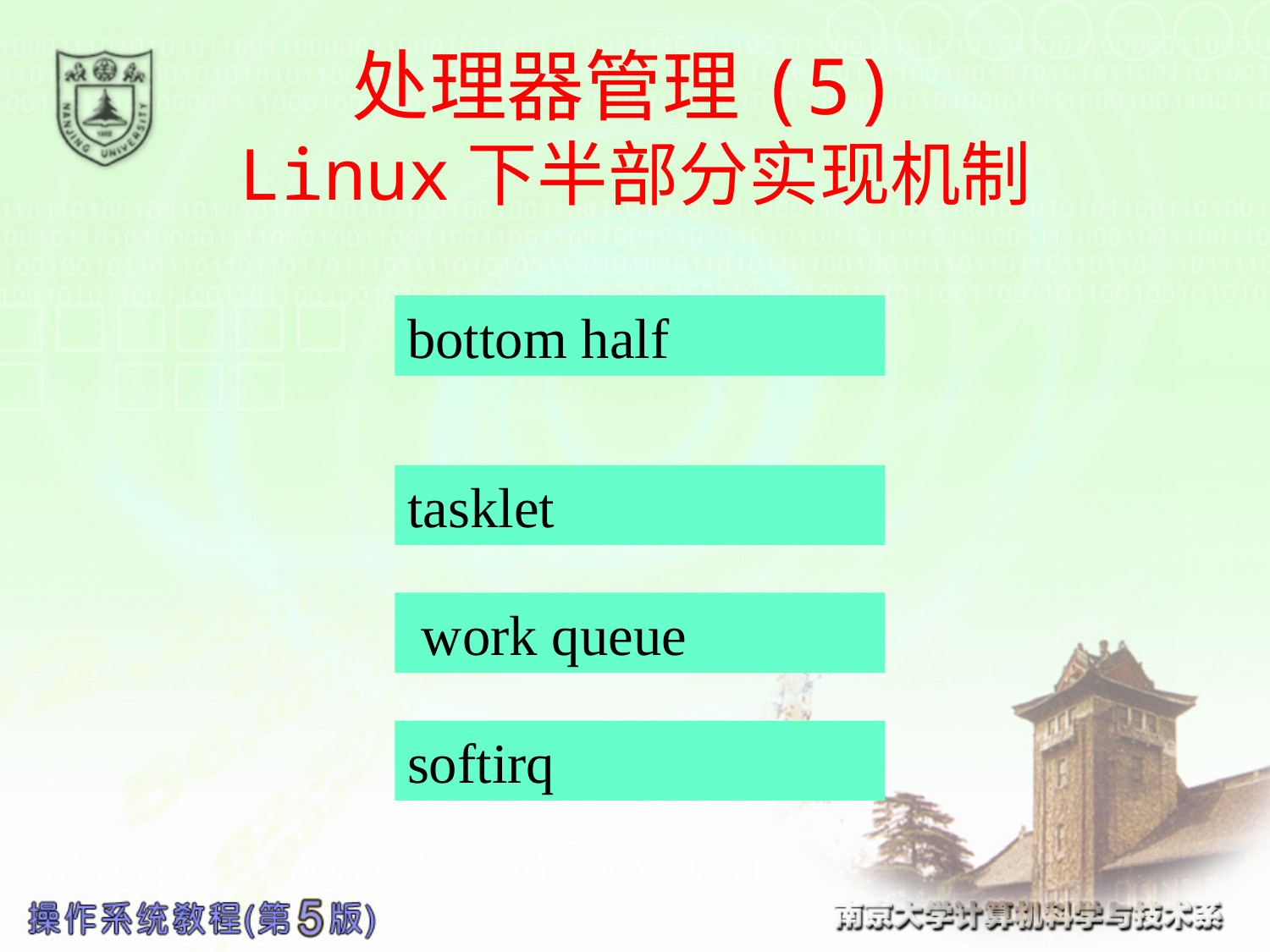

# 处理器管理(5) Linux下半部分实现机制

bottom half
tasklet
 work queue
softirq